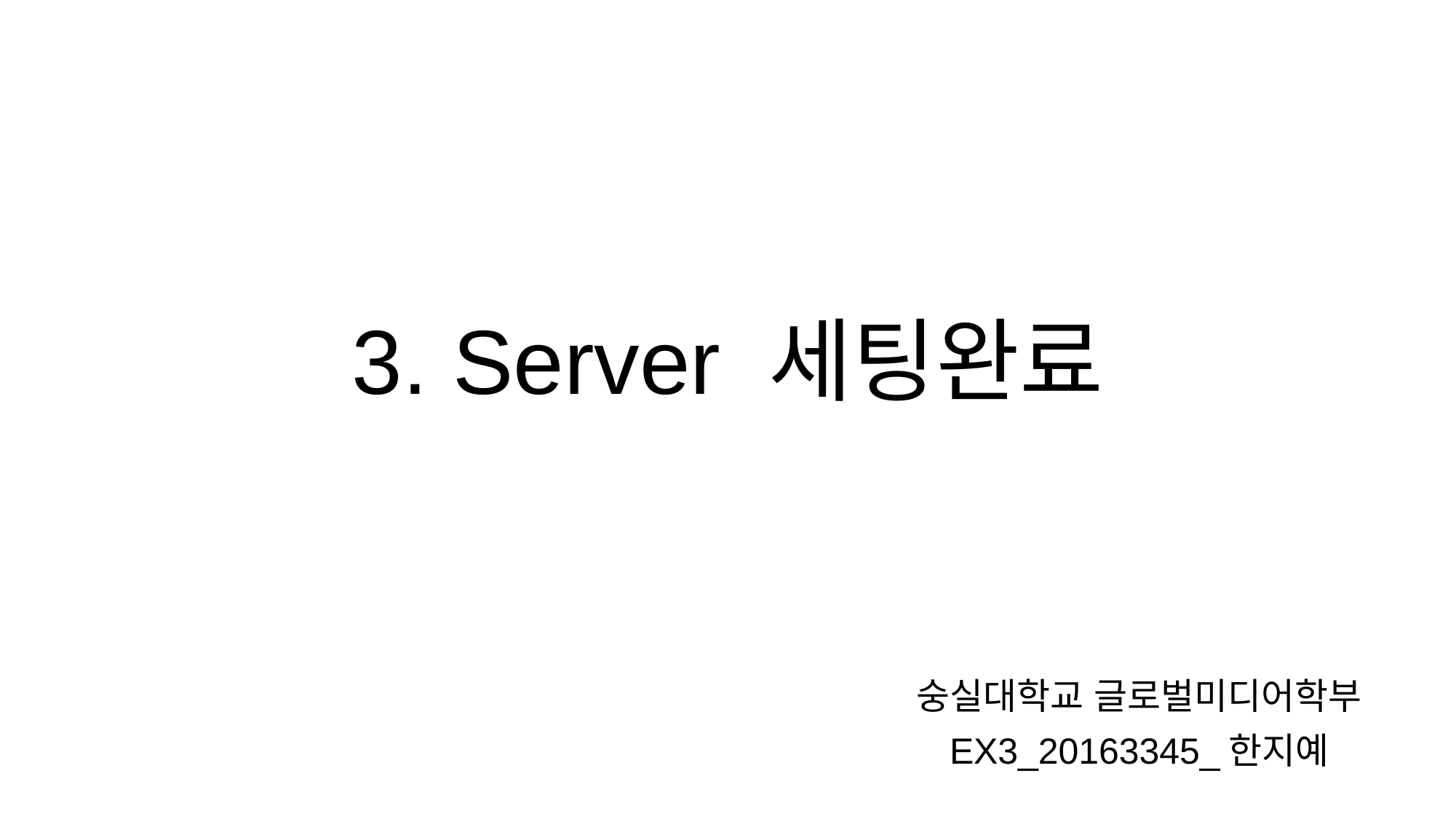

# 3. Server 세팅완료
숭실대학교 글로벌미디어학부
EX3_20163345_한지예